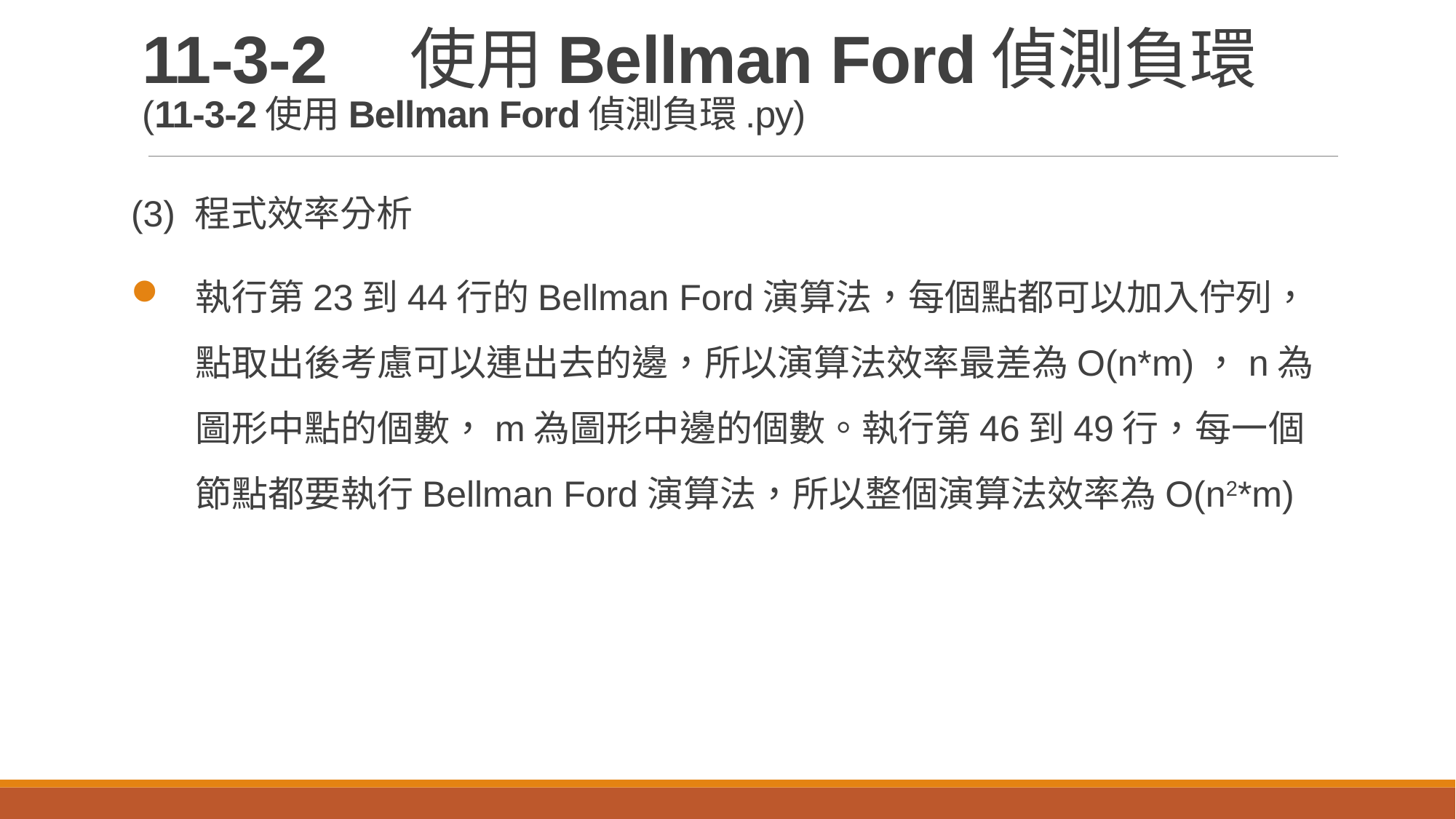

# 11-3-2　使用Bellman Ford偵測負環 (11-3-2使用Bellman Ford偵測負環.py)
(3) 程式效率分析
執行第23到44行的Bellman Ford演算法，每個點都可以加入佇列，點取出後考慮可以連出去的邊，所以演算法效率最差為O(n*m)，n為圖形中點的個數，m為圖形中邊的個數。執行第46到49行，每一個節點都要執行Bellman Ford演算法，所以整個演算法效率為O(n2*m)